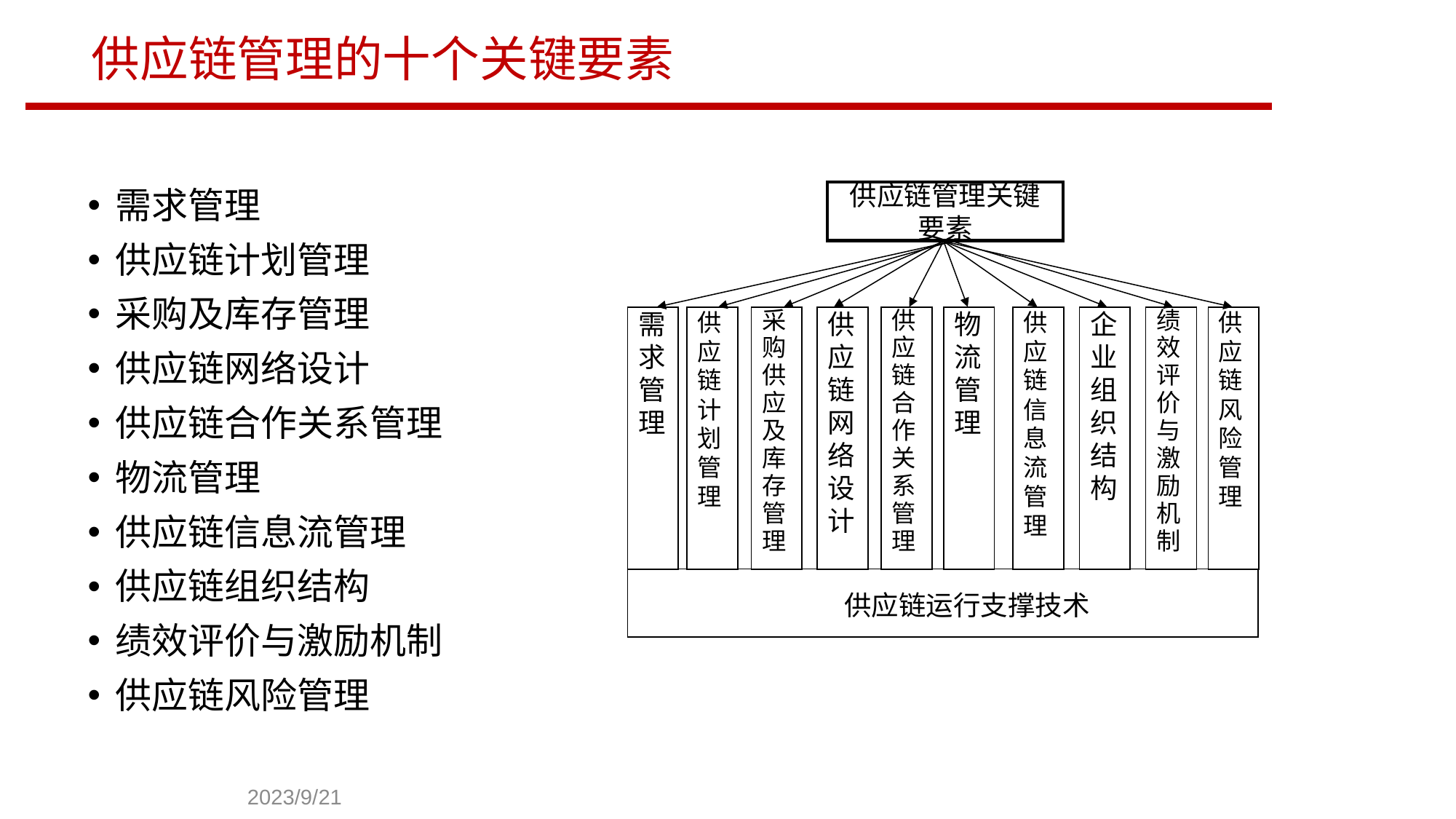

供应链管理的十个关键要素
需求管理
供应链计划管理
采购及库存管理
供应链网络设计
供应链合作关系管理
物流管理
供应链信息流管理
供应链组织结构
绩效评价与激励机制
供应链风险管理
供应链管理关键要素
需求管理
供应链计划管理
采购供应及库存管理
供应链网络设计
供应链合作关系管理
物流管理
供应链信息流管理
企业组织结构
绩效评价与激励机制
供应链风险管理

供应链运行支撑技术
2023/9/21